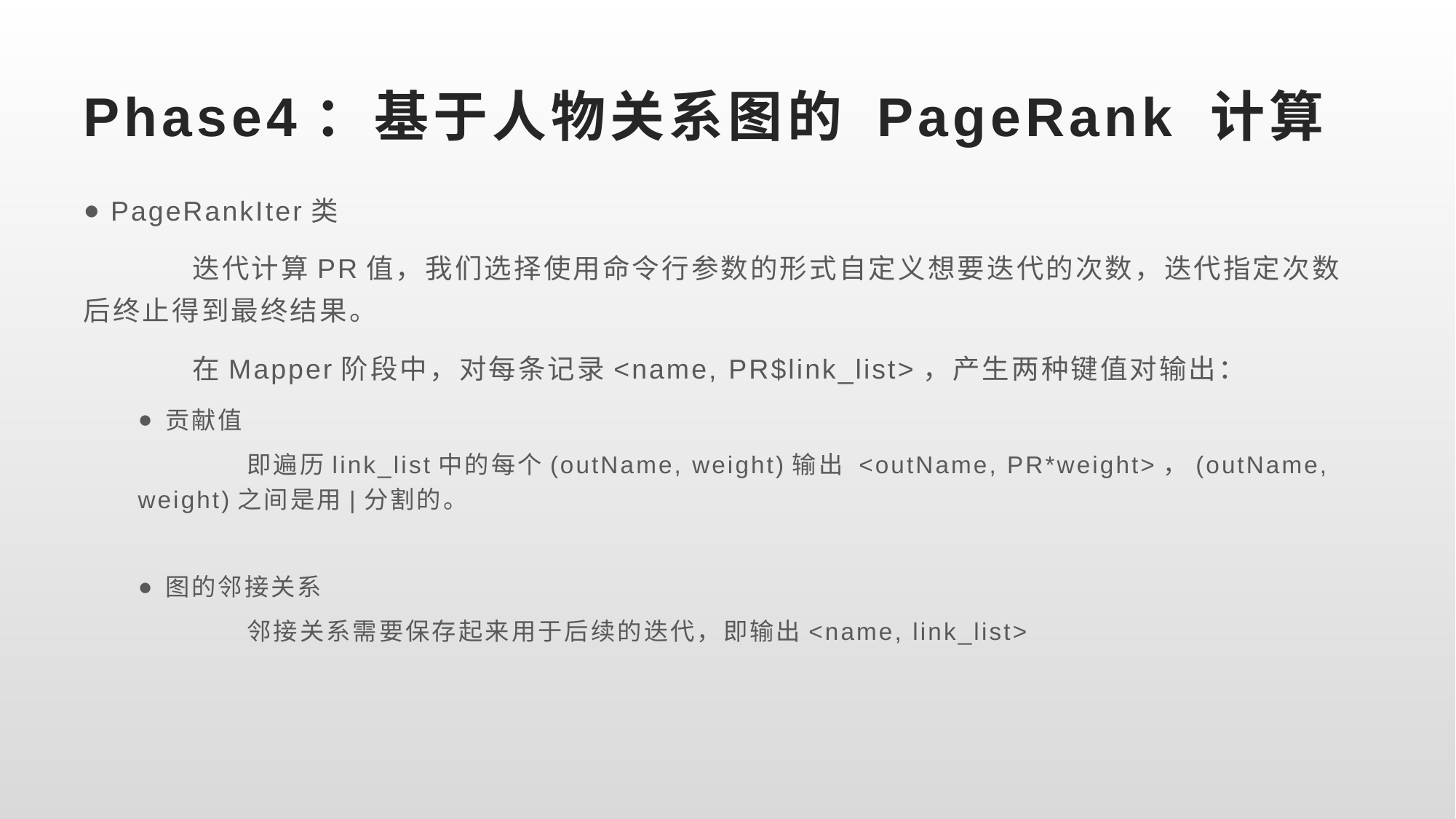

# Phase4：基于人物关系图的 PageRank 计算
PageRankIter类
	迭代计算PR值，我们选择使用命令行参数的形式自定义想要迭代的次数，迭代指定次数后终止得到最终结果。
	在Mapper阶段中，对每条记录<name, PR$link_list>，产生两种键值对输出：
贡献值
	即遍历link_list中的每个(outName, weight)输出 <outName, PR*weight>，(outName, weight)之间是用|分割的。

图的邻接关系
	邻接关系需要保存起来用于后续的迭代，即输出<name, link_list>